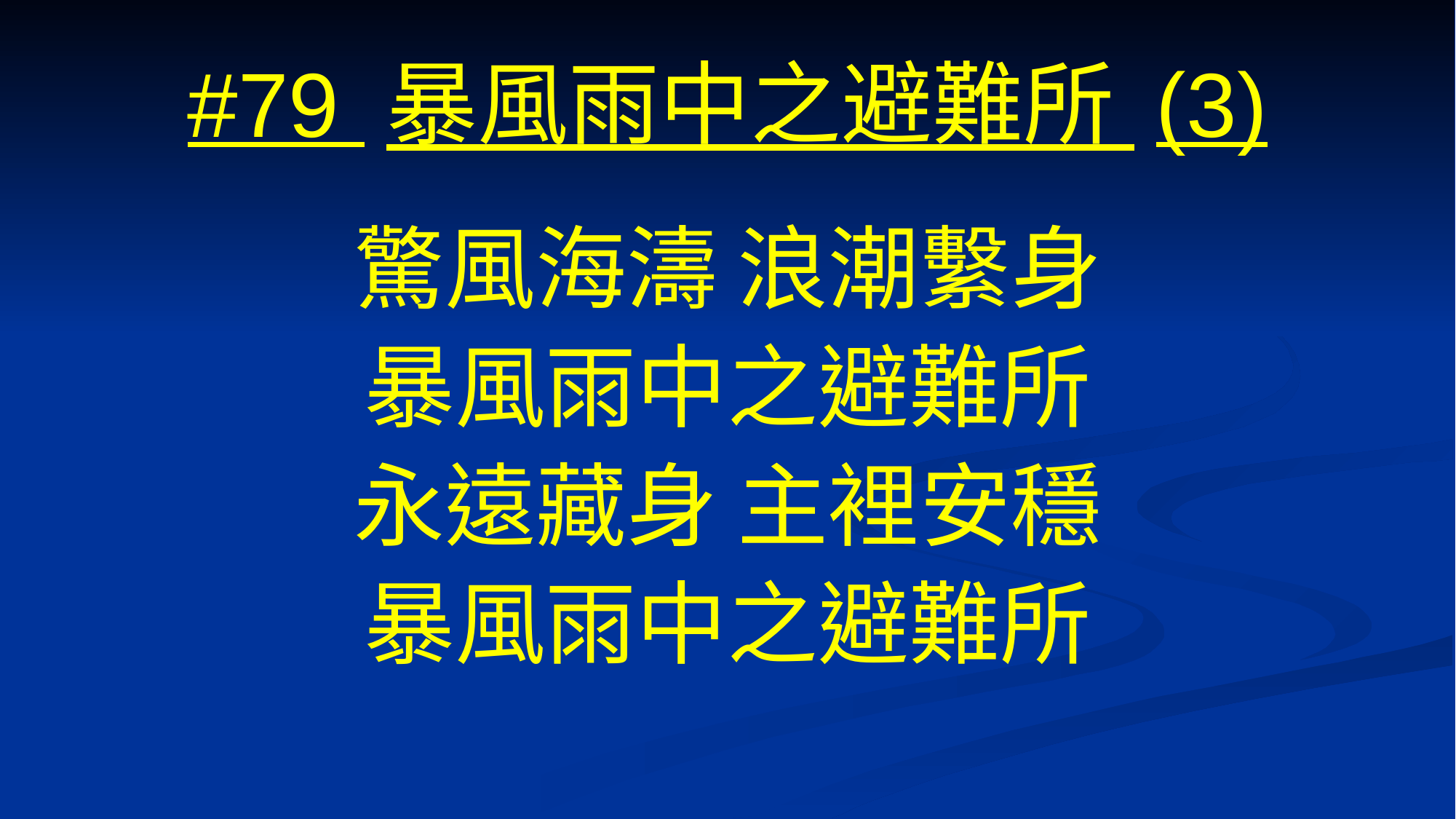

# #79 暴風雨中之避難所 (3)
驚風海濤 浪潮繫身
暴風雨中之避難所
永遠藏身 主裡安穩
暴風雨中之避難所